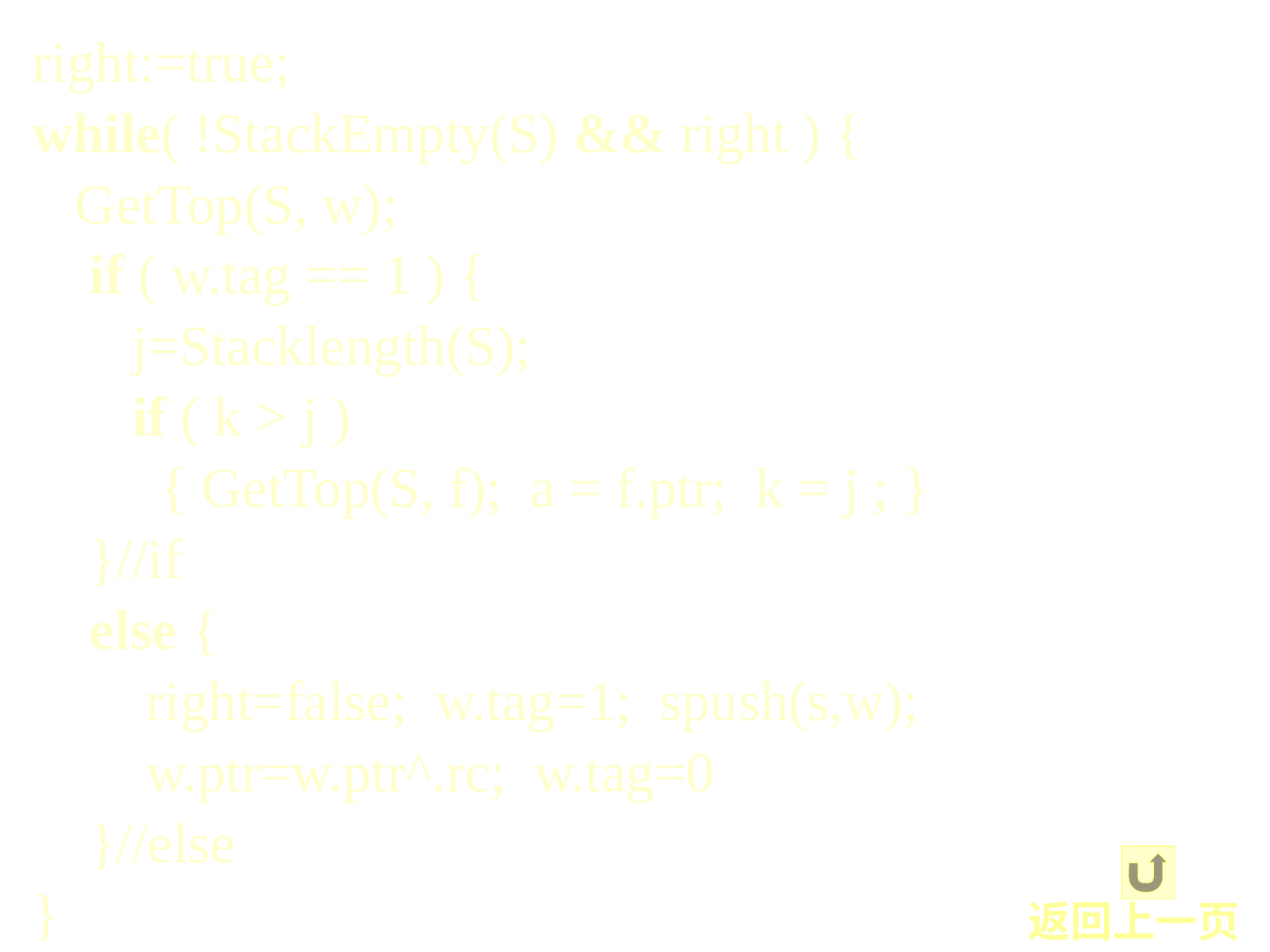

right:=true;
while( !StackEmpty(S) && right ) {
   GetTop(S, w);
    if ( w.tag == 1 ) { // 栈顶结点是其双亲的右子树
       j=Stacklength(S);
       if ( k > j )
         { GetTop(S, f);  a = f.ptr;  k = j ; }
    }//if
    else {// 栈顶结点是其双亲的左子树，继续遍历右子树
        right=false;  w.tag=1;  spush(s,w);
        w.ptr=w.ptr^.rc;  w.tag=0
    }//else
}

返回上一页